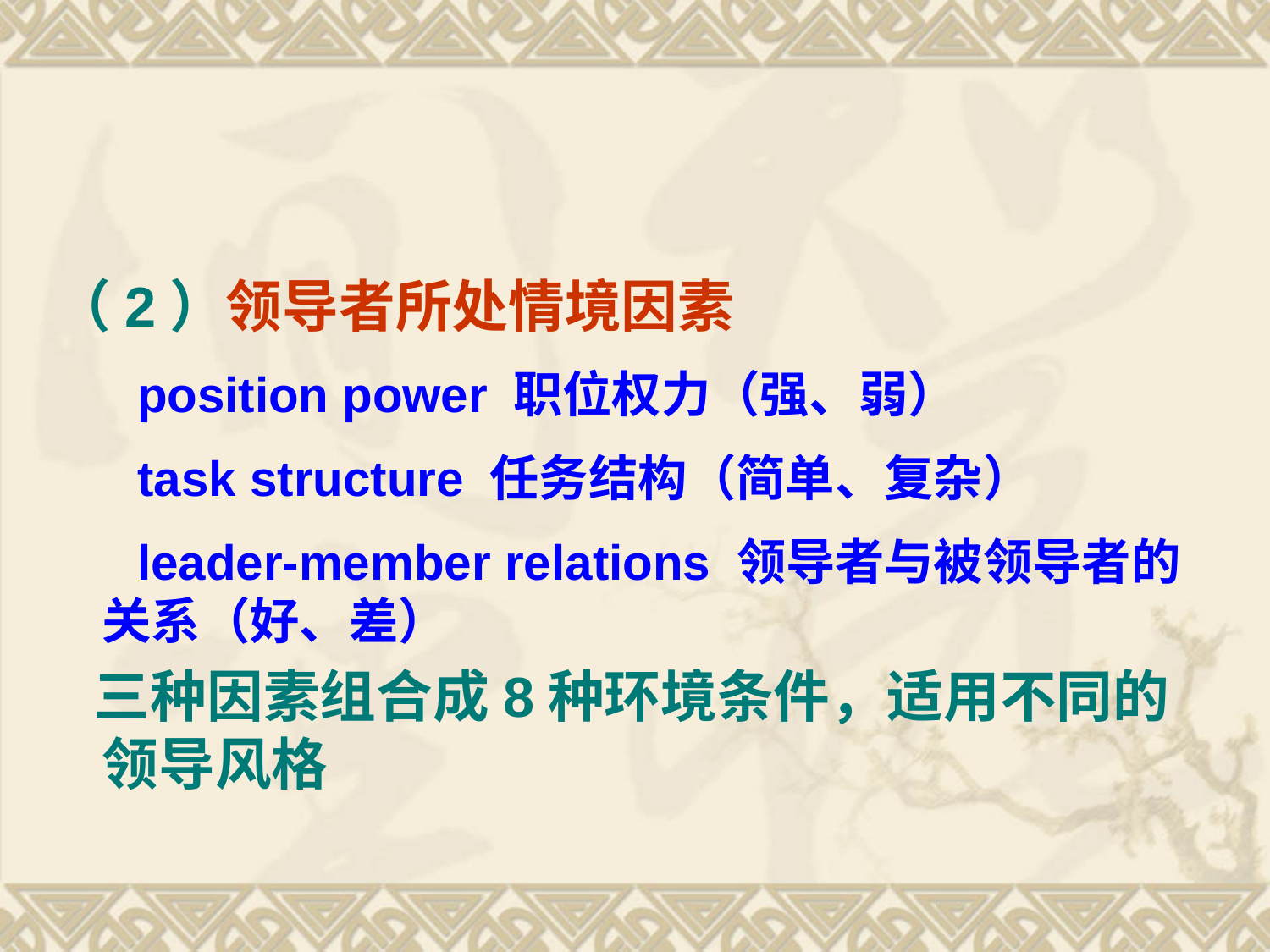

#
（2）领导者所处情境因素
      position power 职位权力（强、弱）
      task structure 任务结构（简单、复杂）
      leader-member relations 领导者与被领导者的关系（好、差）
  三种因素组合成8种环境条件，适用不同的领导风格